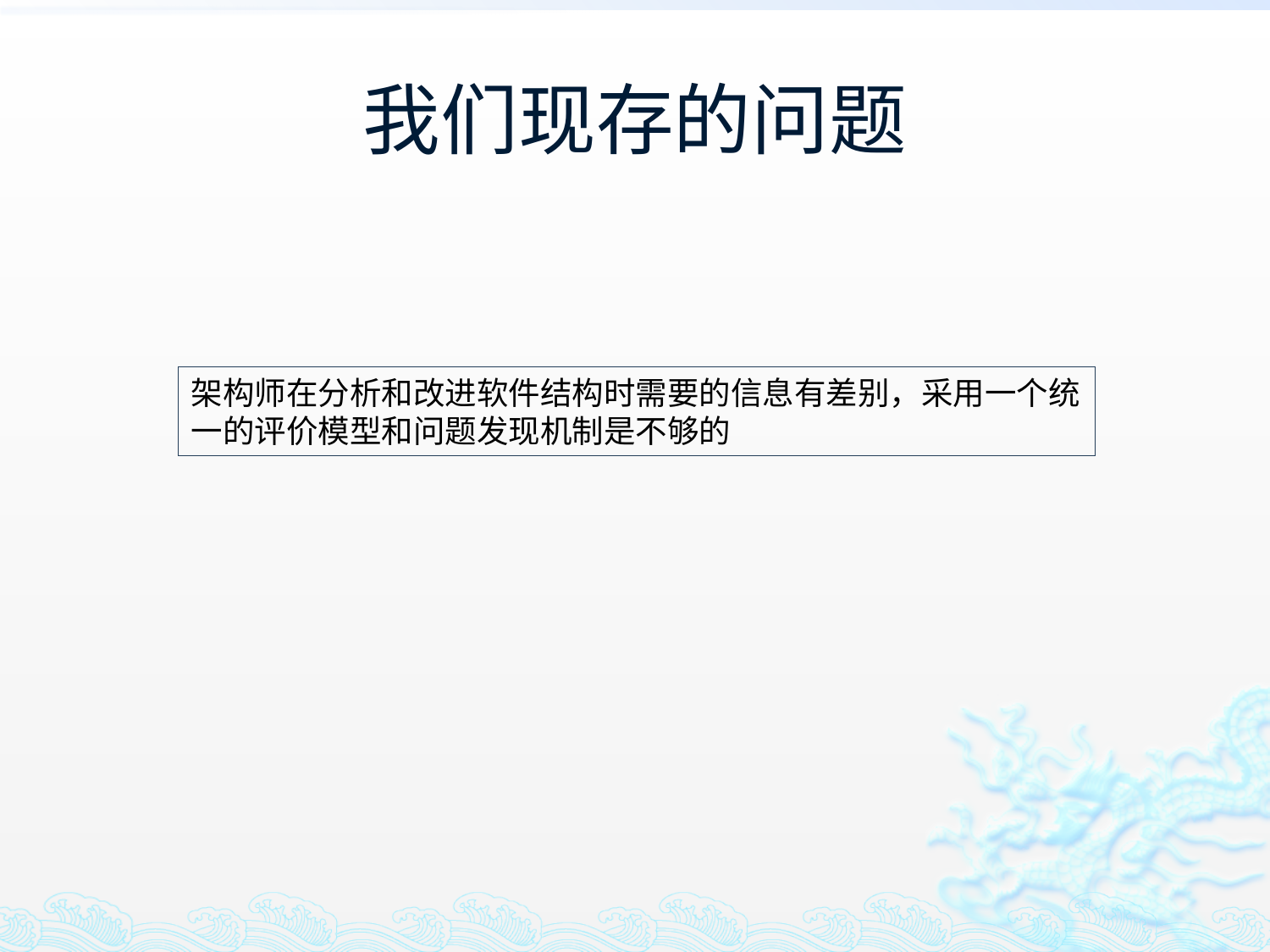

# 我们现存的问题
架构师在分析和改进软件结构时需要的信息有差别，采用一个统一的评价模型和问题发现机制是不够的